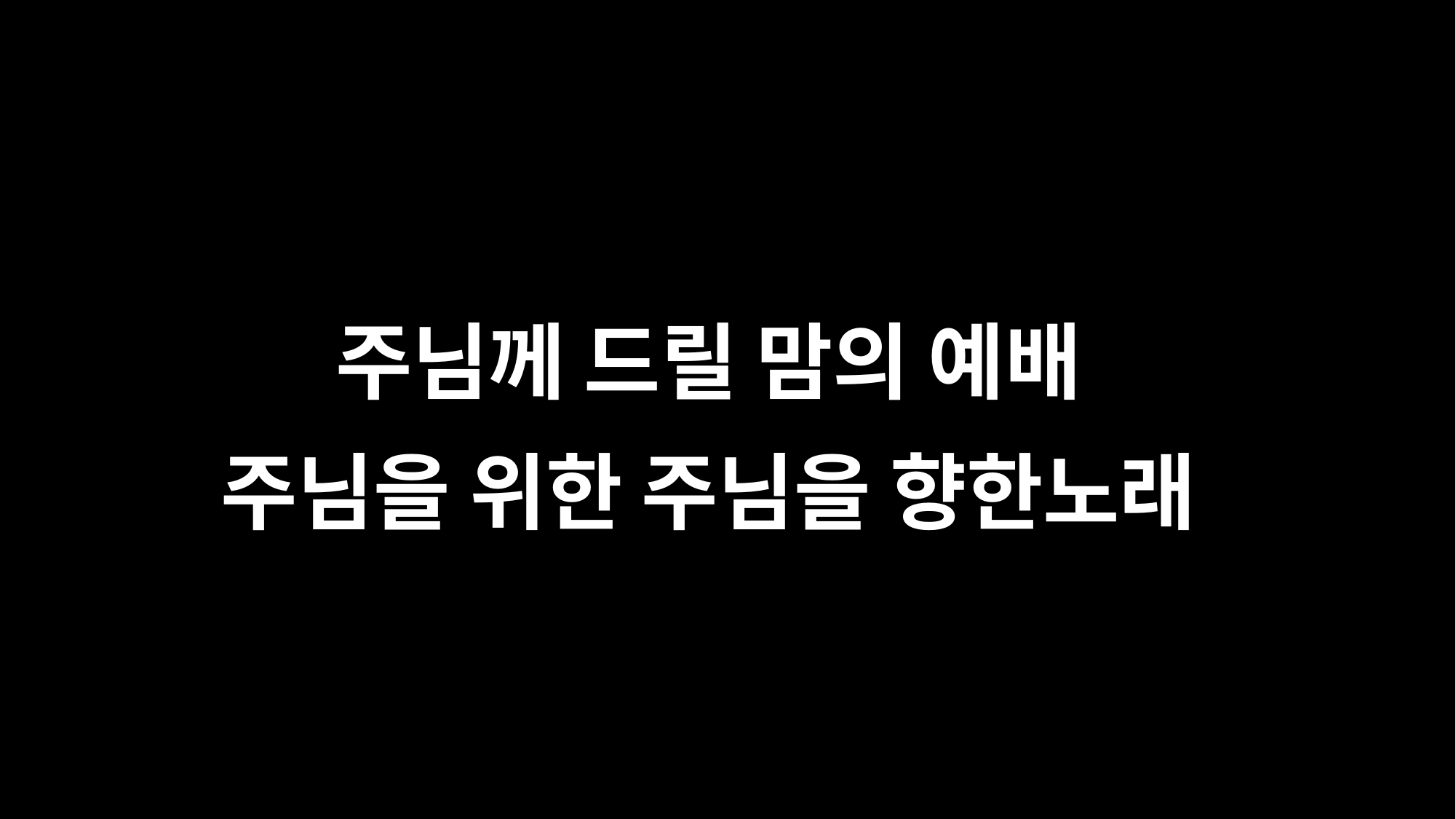

주님께 드릴 맘의 예배
주님을 위한 주님을 향한노래